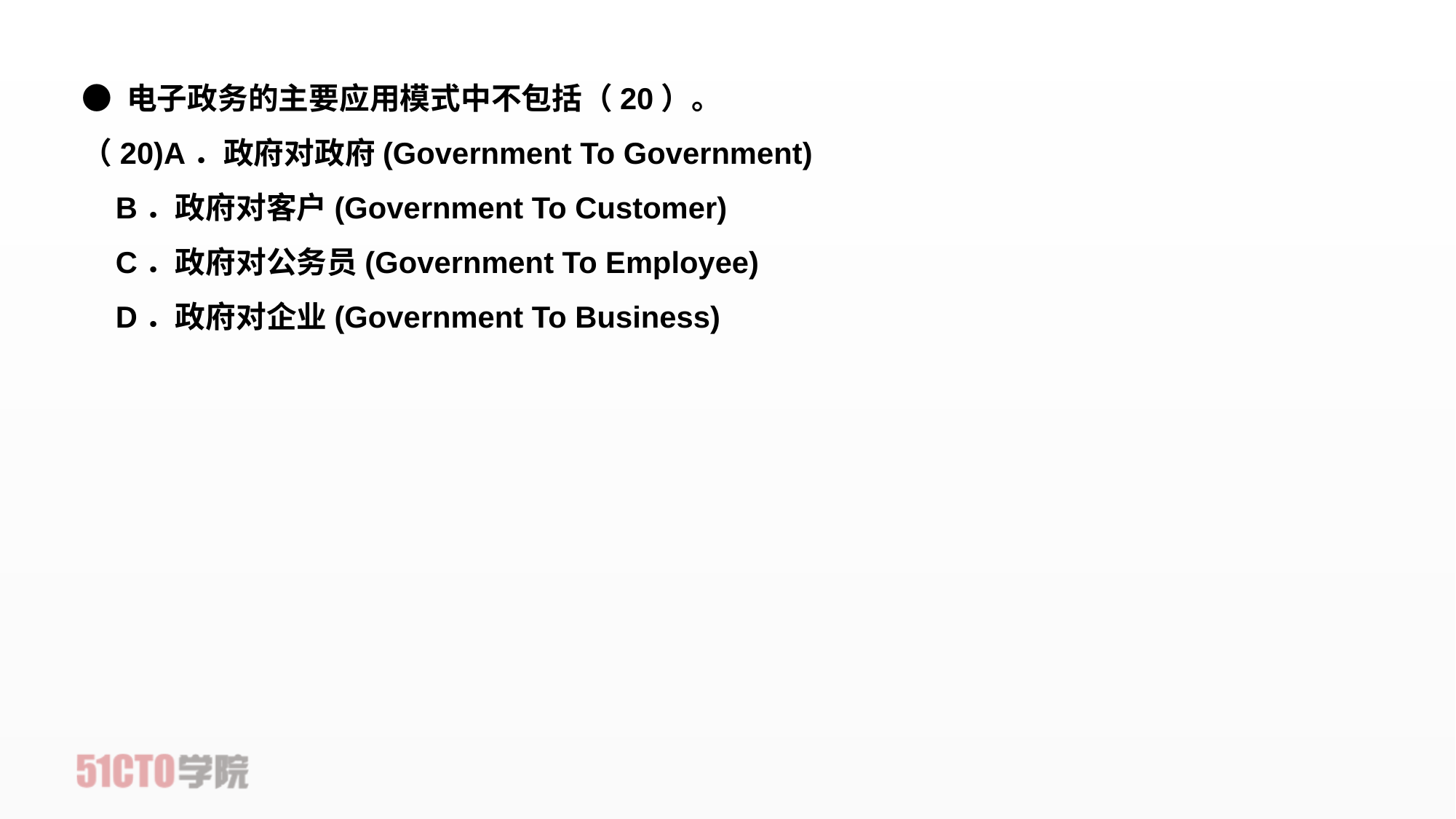

● 电子政务的主要应用模式中不包括（20）。
（20)A．政府对政府(Government To Government)
    B．政府对客户(Government To Customer)
    C．政府对公务员(Government To Employee)
    D．政府对企业(Government To Business)